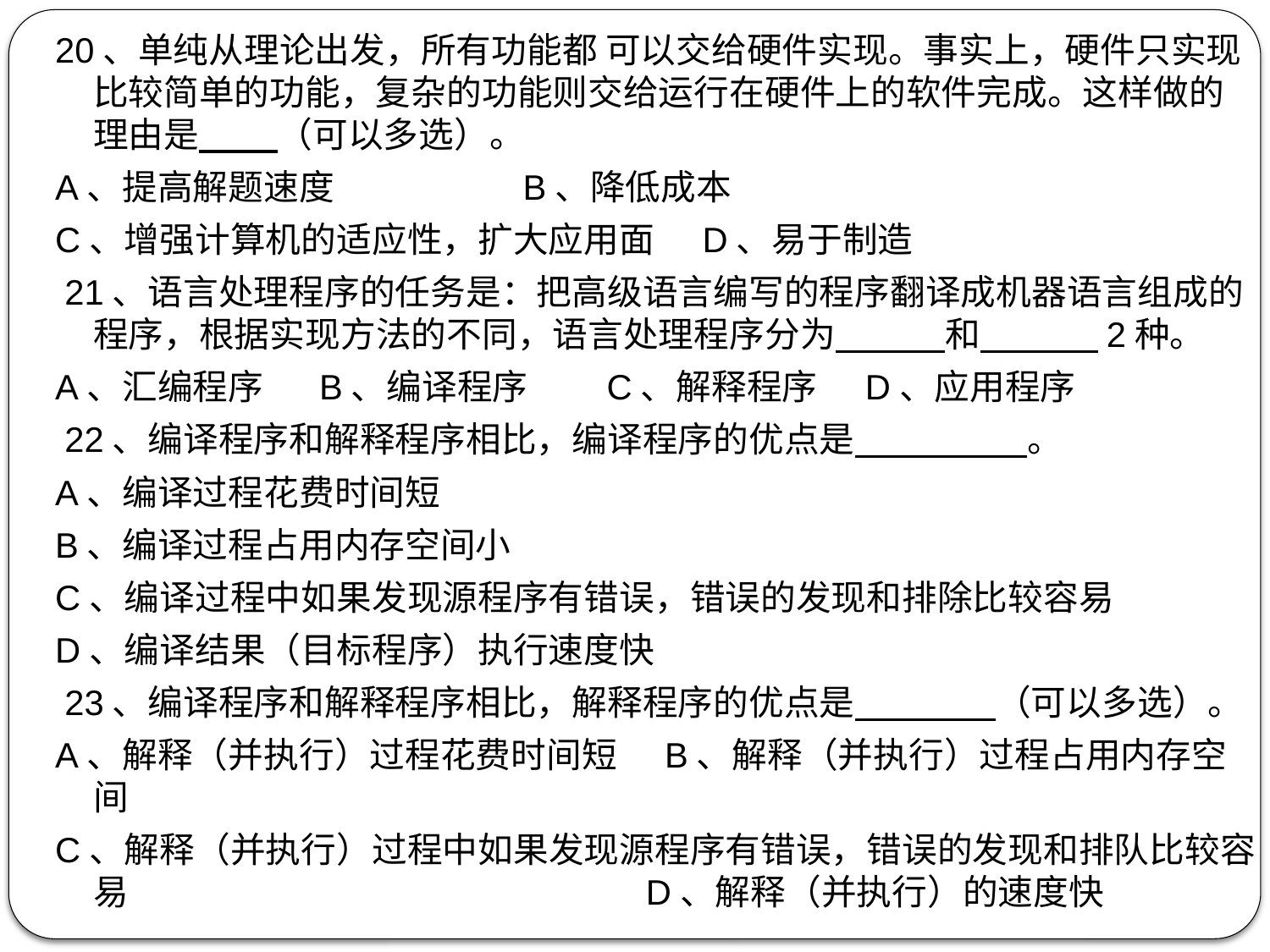

20、单纯从理论出发，所有功能都 可以交给硬件实现。事实上，硬件只实现比较简单的功能，复杂的功能则交给运行在硬件上的软件完成。这样做的理由是          （可以多选）。
A、提高解题速度                       B、降低成本
C、增强计算机的适应性，扩大应用面     D、易于制造
 21、语言处理程序的任务是：把高级语言编写的程序翻译成机器语言组成的程序，根据实现方法的不同，语言处理程序分为              和               2种。
A、汇编程序      B、编译程序         C、解释程序     D、应用程序
 22、编译程序和解释程序相比，编译程序的优点是                      。
A、编译过程花费时间短
B、编译过程占用内存空间小
C、编译过程中如果发现源程序有错误，错误的发现和排除比较容易
D、编译结果（目标程序）执行速度快
 23、编译程序和解释程序相比，解释程序的优点是                  （可以多选）。
A、解释（并执行）过程花费时间短     B、解释（并执行）过程占用内存空间
C、解释（并执行）过程中如果发现源程序有错误，错误的发现和排队比较容易                                                                 D、解释（并执行）的速度快

#